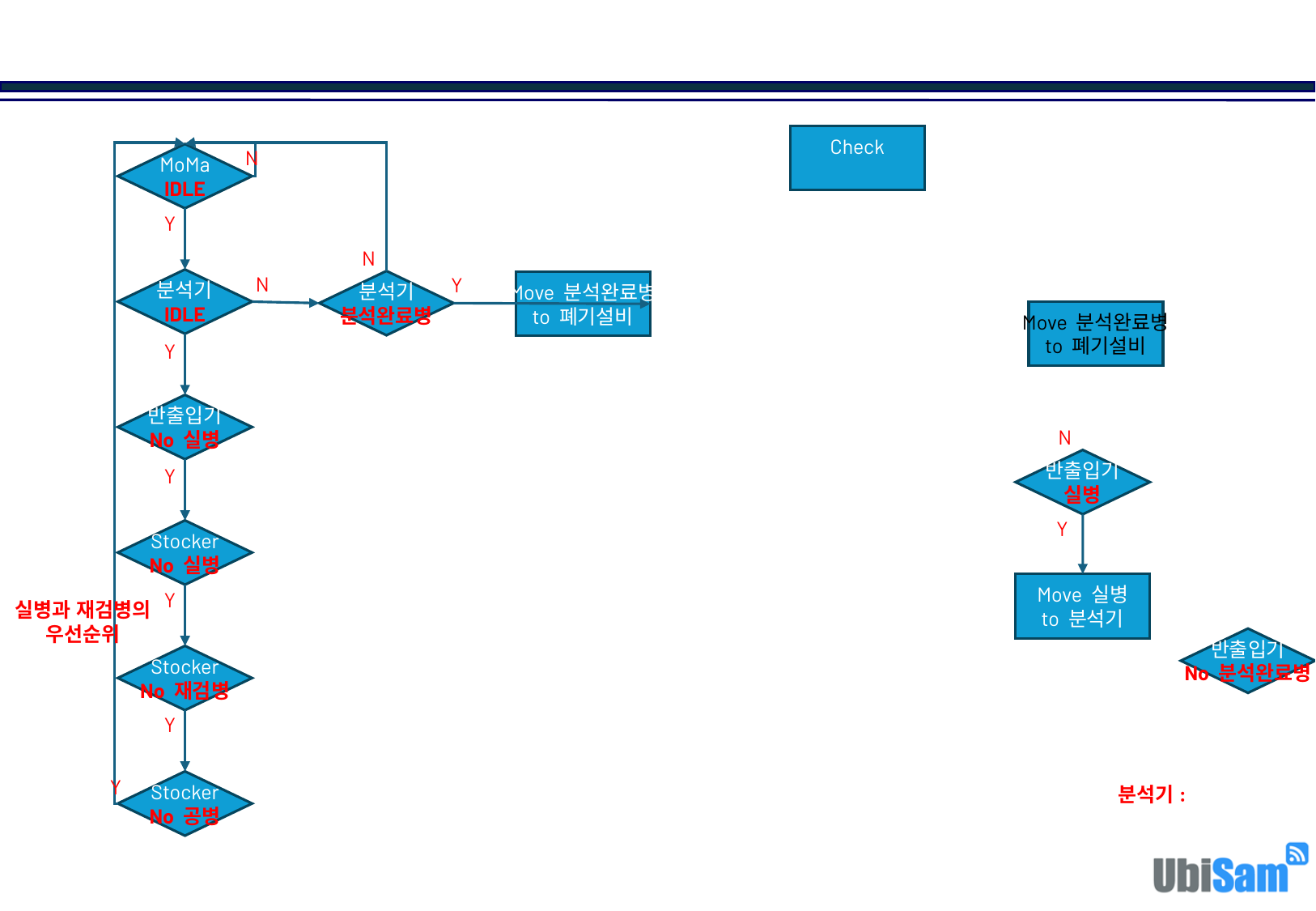

#
Check
N
MoMa
IDLE
Y
N
N
Y
분석기
IDLE
분석기
분석완료병
Move 분석완료병
to 폐기설비
Move 분석완료병
to 폐기설비
Y
반출입기
No 실병
N
반출입기
실병
Y
Y
Stocker
No 실병
Move 실병
to 분석기
Y
실병과 재검병의
우선순위
반출입기
No 분석완료병
Stocker
No 재검병
Y
Y
Stocker
No 공병
분석기: